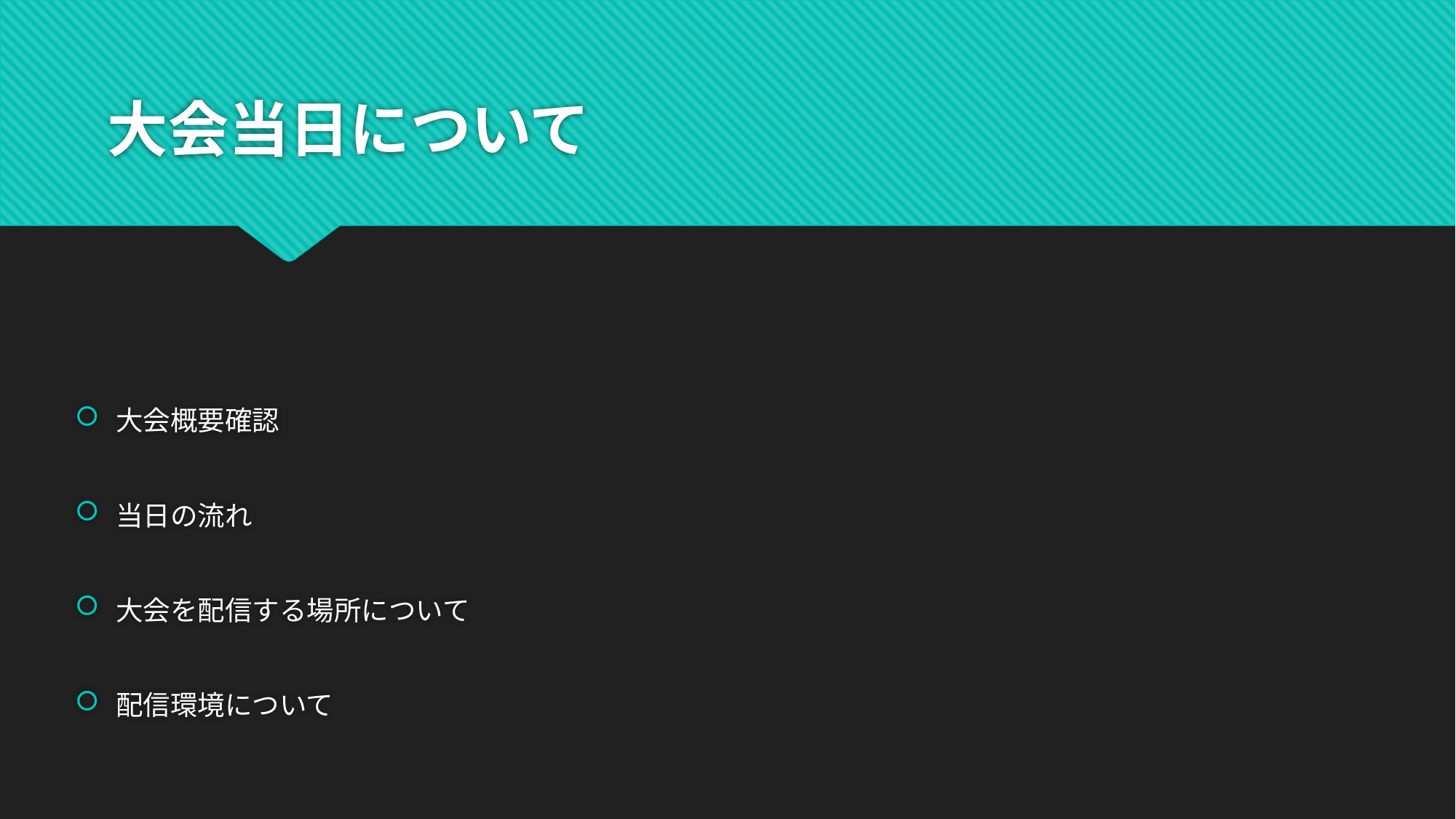

# 大会当日について
大会概要確認

当日の流れ

大会を配信する場所について

配信環境について